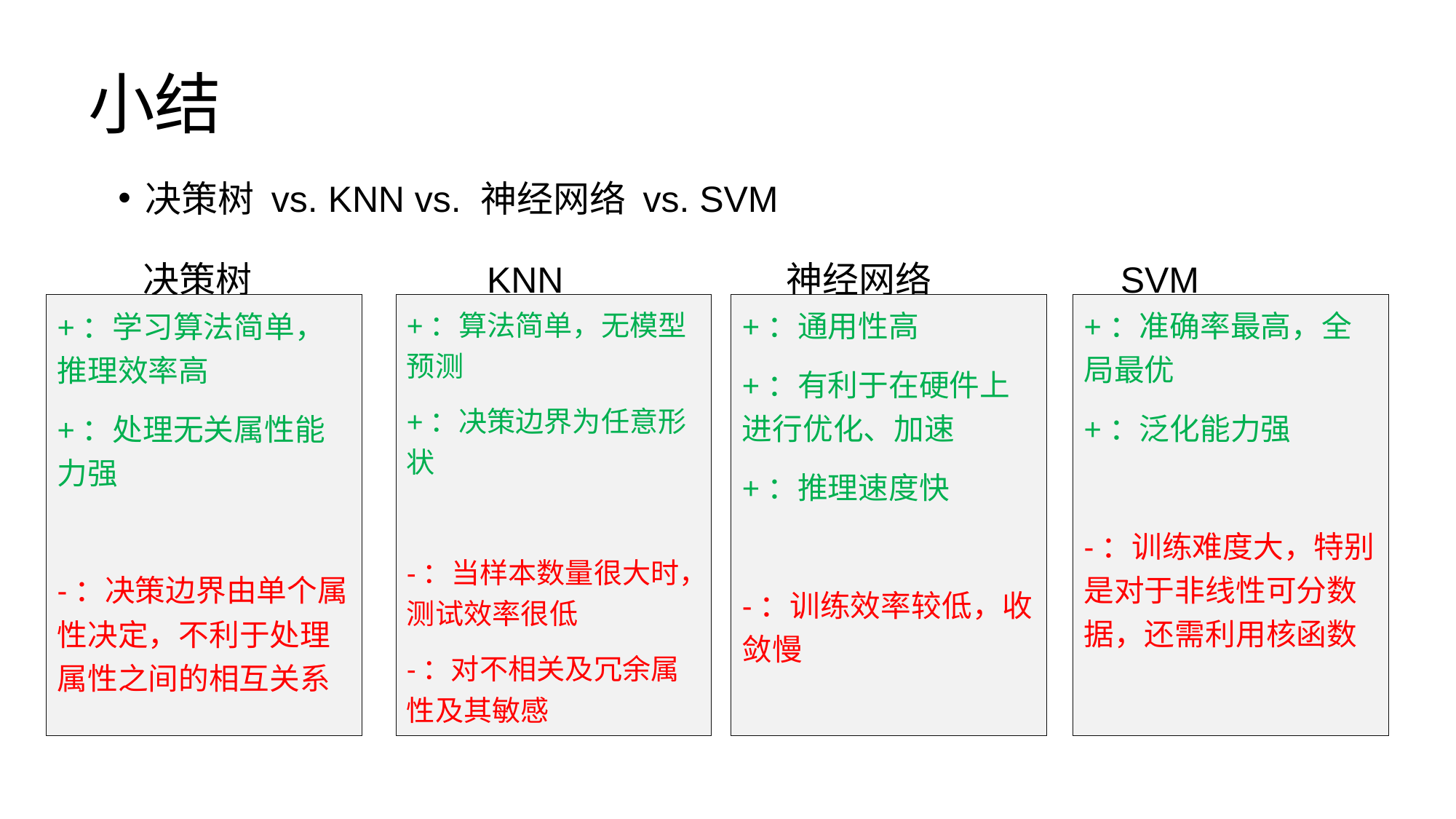

# 小结
决策树 vs. KNN vs. 神经网络 vs. SVM
  决策树		    KNN                     神经网络                      SVM

+：通用性高
+：有利于在硬件上进行优化、加速
+：推理速度快

-：训练效率较低，收敛慢

+：准确率最高，全局最优
+：泛化能力强

-：训练难度大，特别是对于非线性可分数据，还需利用核函数

+：学习算法简单，推理效率高
+：处理无关属性能力强

-：决策边界由单个属性决定，不利于处理属性之间的相互关系

+：算法简单，无模型预测
+：决策边界为任意形状

-：当样本数量很大时，测试效率很低
-：对不相关及冗余属性及其敏感